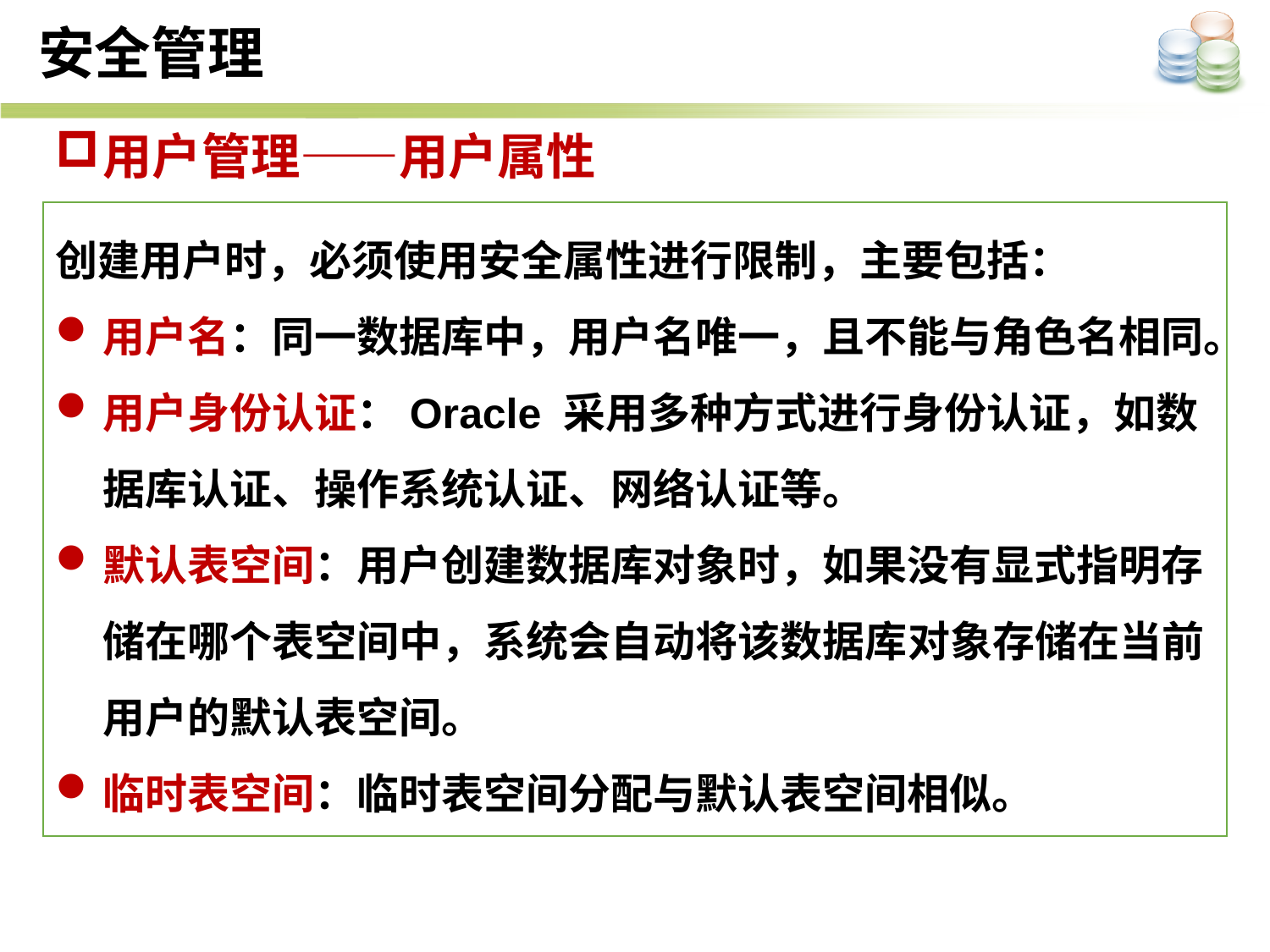

安全管理
用户管理——用户属性
创建用户时，必须使用安全属性进行限制，主要包括：
用户名：同一数据库中，用户名唯一，且不能与角色名相同。
用户身份认证：Oracle 采用多种方式进行身份认证，如数据库认证、操作系统认证、网络认证等。
默认表空间：用户创建数据库对象时，如果没有显式指明存储在哪个表空间中，系统会自动将该数据库对象存储在当前用户的默认表空间。
临时表空间：临时表空间分配与默认表空间相似。
10